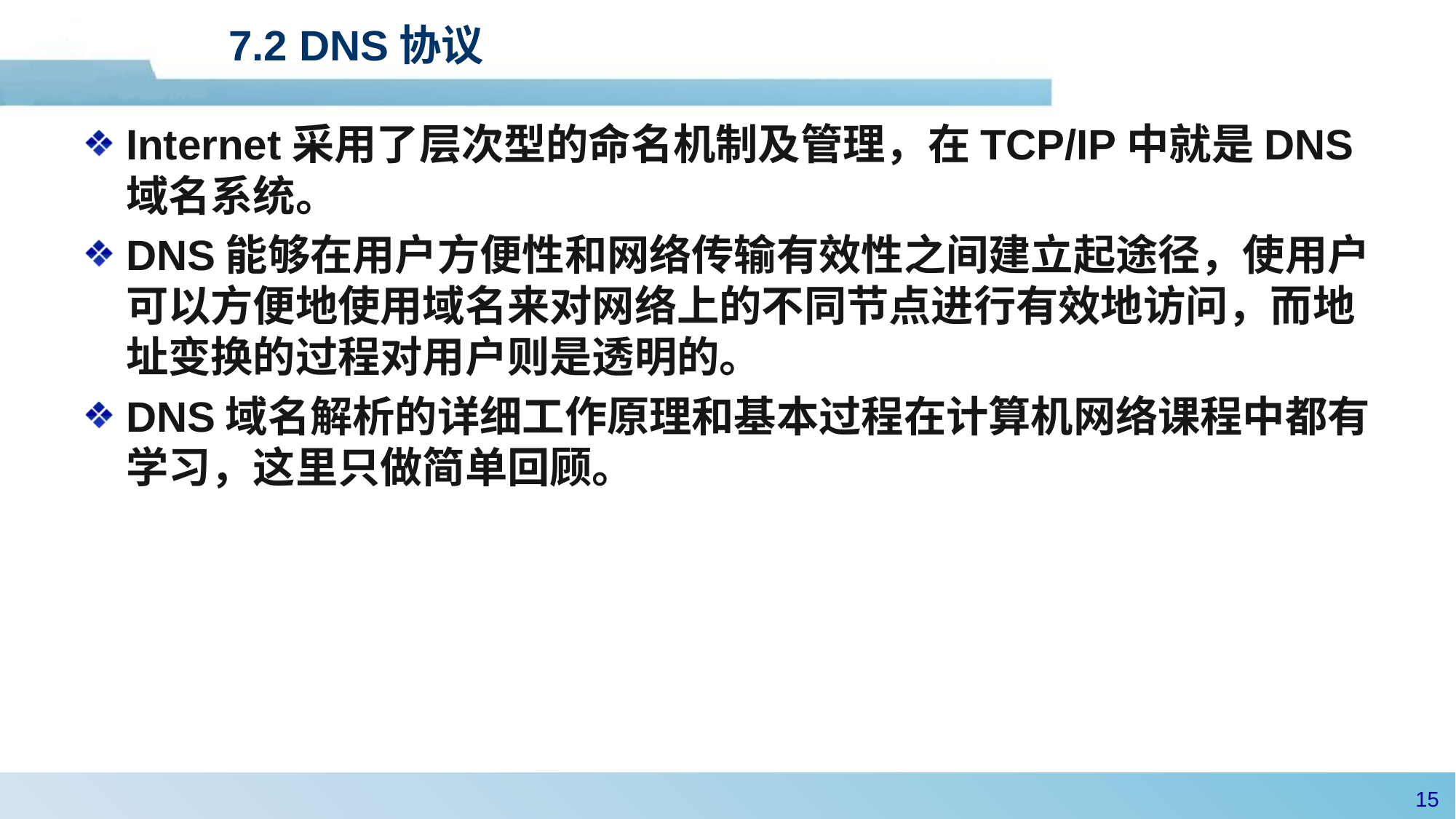

# 7.2 DNS协议
Internet采用了层次型的命名机制及管理，在TCP/IP中就是DNS域名系统。
DNS能够在用户方便性和网络传输有效性之间建立起途径，使用户可以方便地使用域名来对网络上的不同节点进行有效地访问，而地址变换的过程对用户则是透明的。
DNS域名解析的详细工作原理和基本过程在计算机网络课程中都有学习，这里只做简单回顾。
15